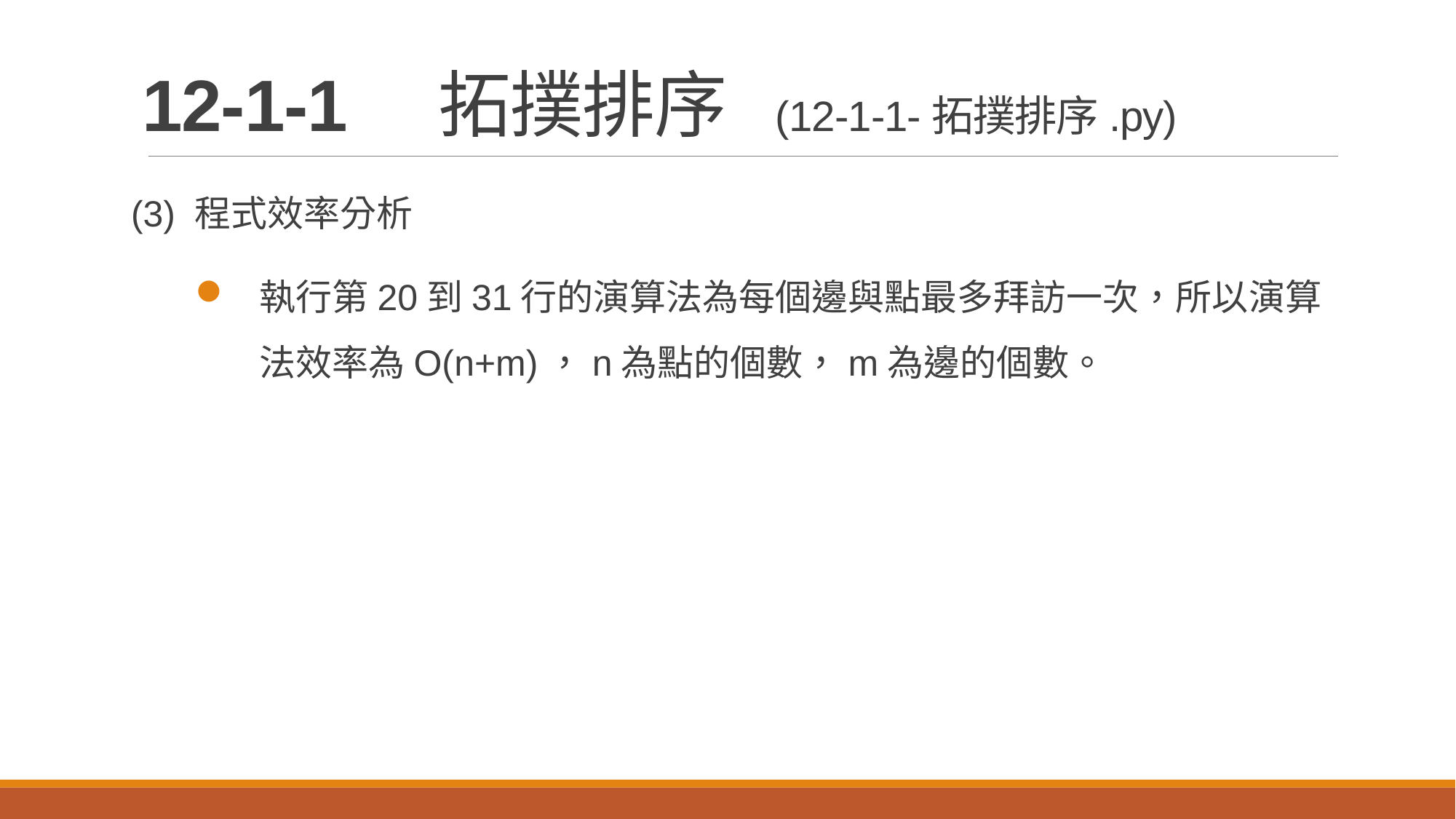

# 12-1-1　拓撲排序  (12-1-1-拓撲排序.py)
(3) 程式效率分析
執行第20到31行的演算法為每個邊與點最多拜訪一次，所以演算法效率為O(n+m)，n為點的個數，m為邊的個數。